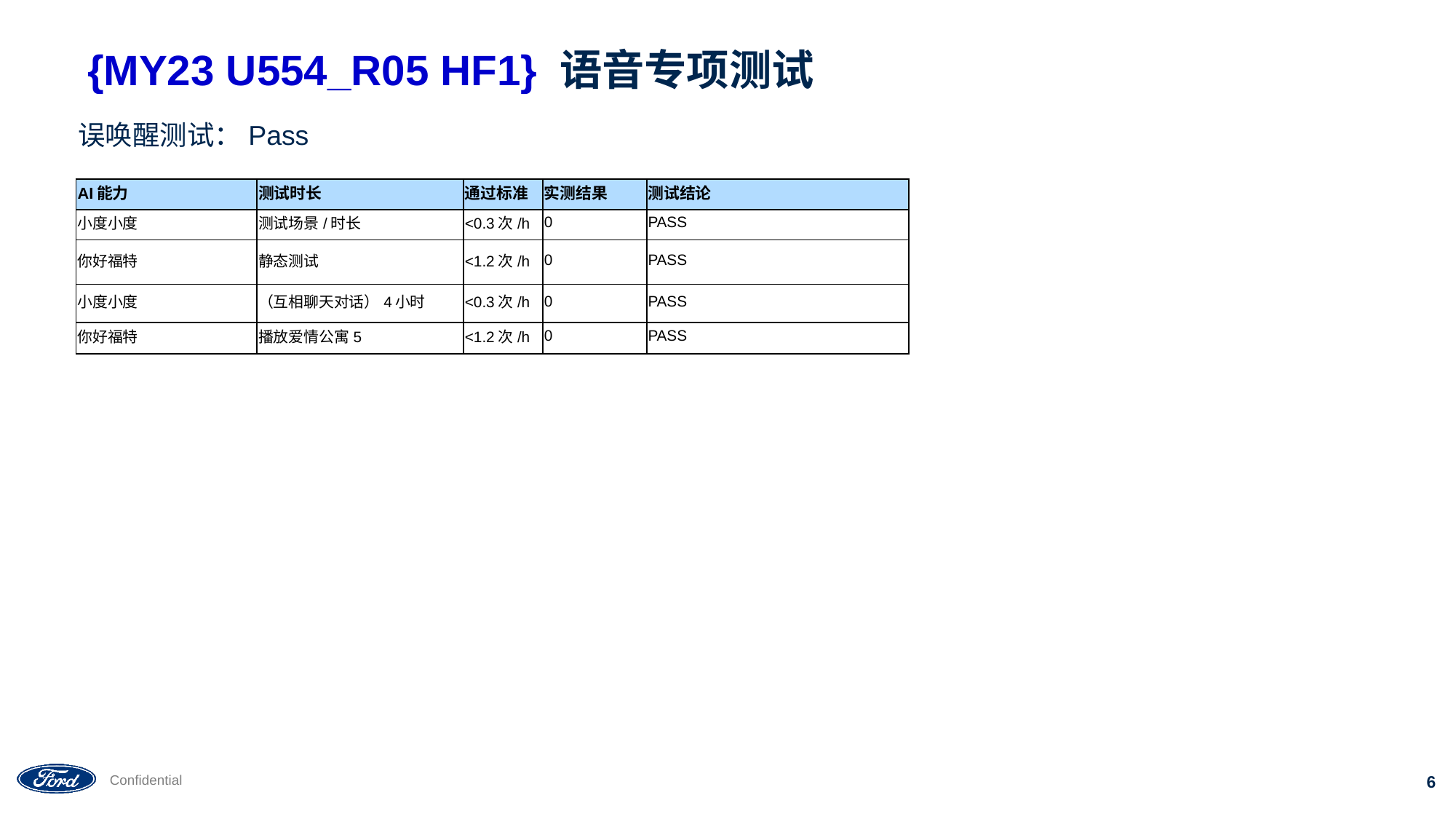

# {MY23 U554_R05 HF1} 语音专项测试
误唤醒测试：Pass

| AI能力 | 测试时长 | 通过标准 | 实测结果 | 测试结论 |
| --- | --- | --- | --- | --- |
| 小度小度 | 测试场景/时长 | <0.3次/h | 0 | PASS |
| 你好福特 | 静态测试 | <1.2次/h | 0 | PASS |
| 小度小度 | （互相聊天对话）4小时 | <0.3次/h | 0 | PASS |
| 你好福特 | 播放爱情公寓5 | <1.2次/h | 0 | PASS |